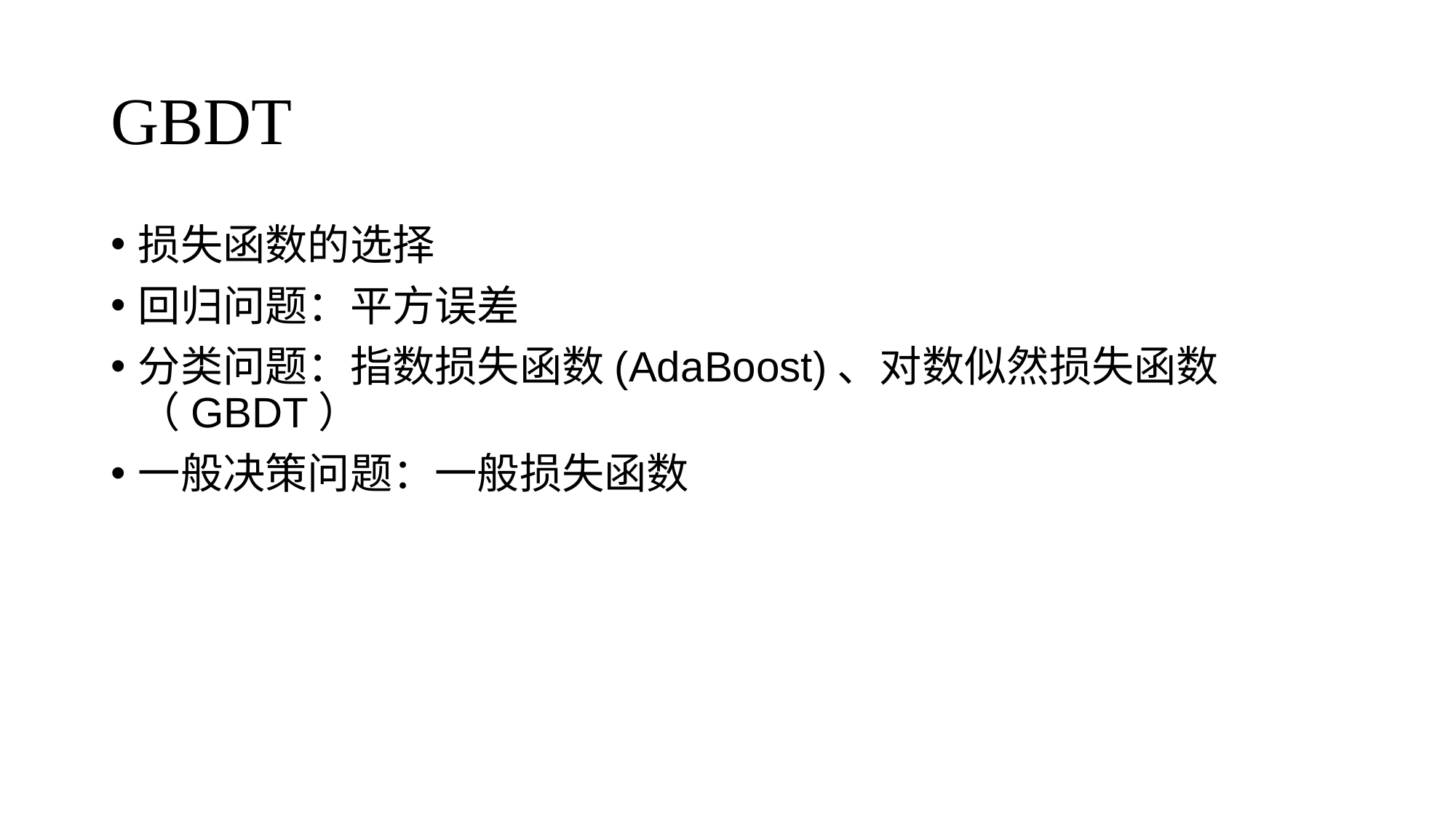

# GBDT
损失函数的选择
回归问题：平方误差
分类问题：指数损失函数(AdaBoost)、对数似然损失函数（GBDT）
一般决策问题：一般损失函数